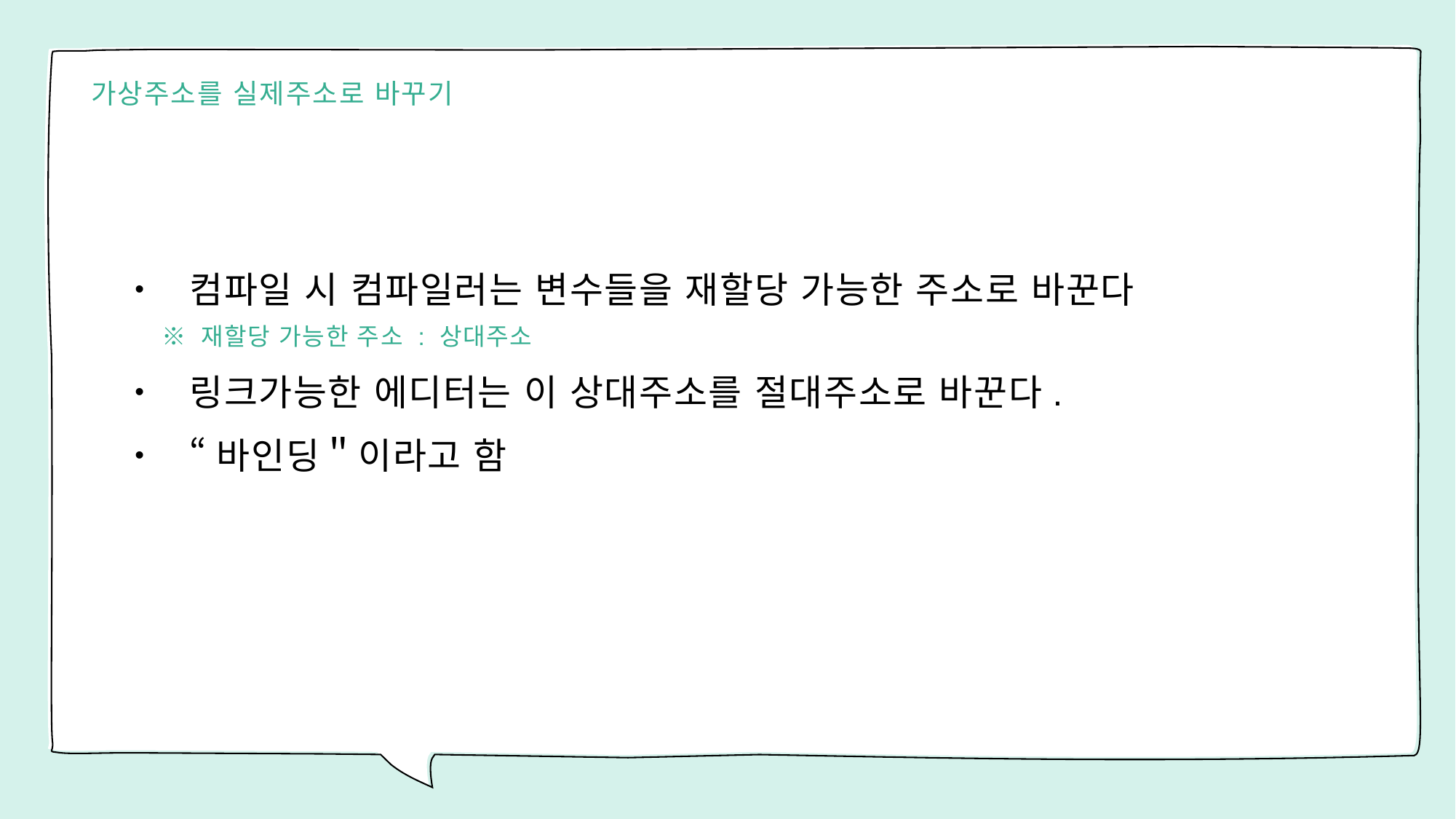

# 가상주소를 실제주소로 바꾸기
컴파일 시 컴파일러는 변수들을 재할당 가능한 주소로 바꾼다
※ 재할당 가능한 주소 : 상대주소
링크가능한 에디터는 이 상대주소를 절대주소로 바꾼다.
“바인딩＂이라고 함